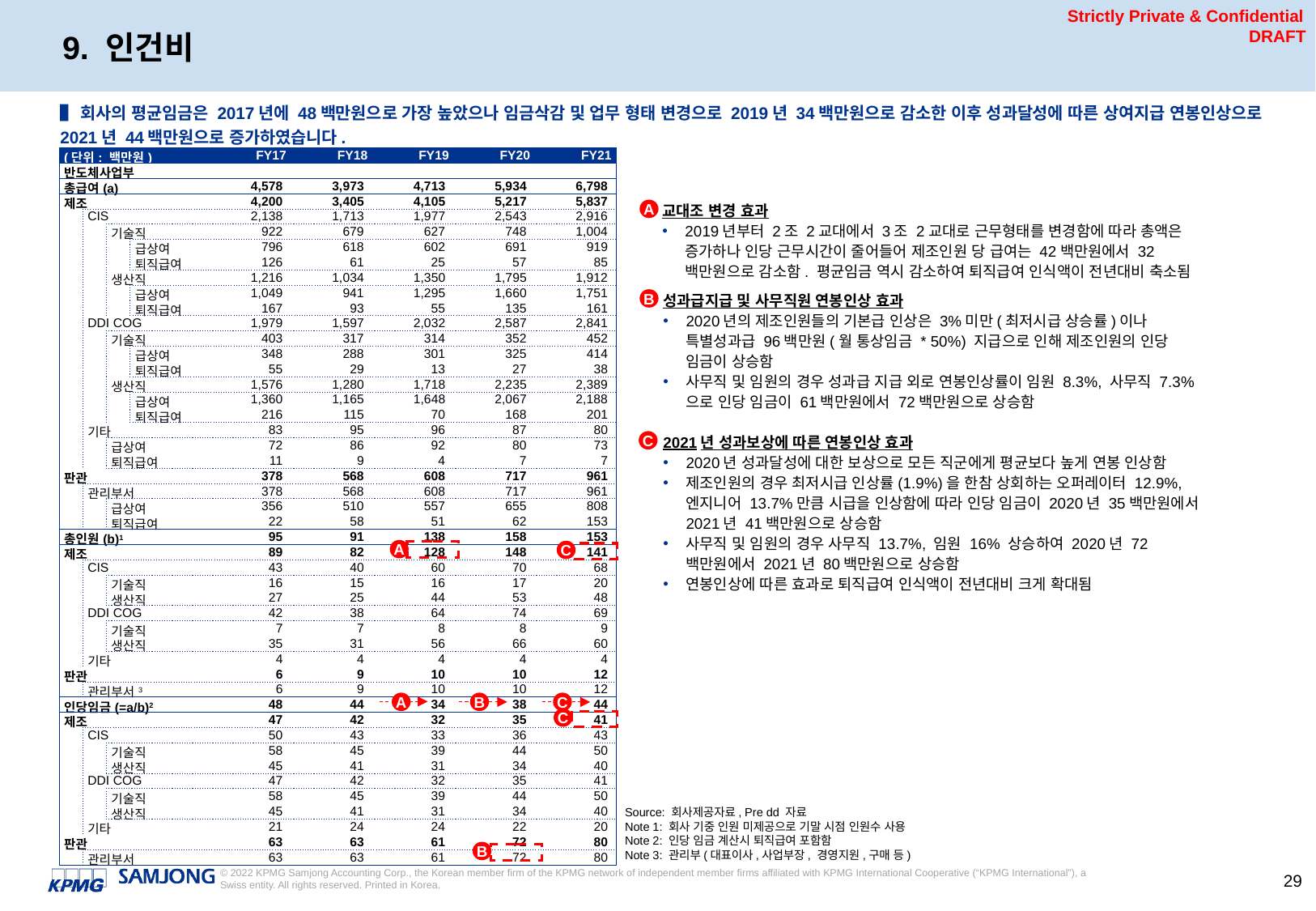

# 9. 인건비
▌회사의 평균임금은 2017년에 48백만원으로 가장 높았으나 임금삭감 및 업무 형태 변경으로 2019년 34백만원으로 감소한 이후 성과달성에 따른 상여지급 연봉인상으로 2021년 44백만원으로 증가하였습니다.
| (단위: 백만원) |  |  |  | FY17 | FY18 | FY19 | FY20 | FY21 |
| --- | --- | --- | --- | --- | --- | --- | --- | --- |
| 반도체사업부 |  |  |  |  |  |  |  |  |
| 총급여(a) |  |  |  | 4,578 | 3,973 | 4,713 | 5,934 | 6,798 |
| 제조 |  |  |  | 4,200 | 3,405 | 4,105 | 5,217 | 5,837 |
|  | CIS |  |  | 2,138 | 1,713 | 1,977 | 2,543 | 2,916 |
|  |  | 기술직 |  | 922 | 679 | 627 | 748 | 1,004 |
|  |  |  | 급상여 | 796 | 618 | 602 | 691 | 919 |
|  |  |  | 퇴직급여 | 126 | 61 | 25 | 57 | 85 |
|  |  | 생산직 |  | 1,216 | 1,034 | 1,350 | 1,795 | 1,912 |
|  |  |  | 급상여 | 1,049 | 941 | 1,295 | 1,660 | 1,751 |
|  |  |  | 퇴직급여 | 167 | 93 | 55 | 135 | 161 |
|  | DDI COG |  |  | 1,979 | 1,597 | 2,032 | 2,587 | 2,841 |
|  |  | 기술직 |  | 403 | 317 | 314 | 352 | 452 |
|  |  |  | 급상여 | 348 | 288 | 301 | 325 | 414 |
|  |  |  | 퇴직급여 | 55 | 29 | 13 | 27 | 38 |
|  |  | 생산직 |  | 1,576 | 1,280 | 1,718 | 2,235 | 2,389 |
|  |  |  | 급상여 | 1,360 | 1,165 | 1,648 | 2,067 | 2,188 |
|  |  |  | 퇴직급여 | 216 | 115 | 70 | 168 | 201 |
|  | 기타 |  |  | 83 | 95 | 96 | 87 | 80 |
|  |  | 급상여 |  | 72 | 86 | 92 | 80 | 73 |
|  |  | 퇴직급여 |  | 11 | 9 | 4 | 7 | 7 |
| 판관 |  |  |  | 378 | 568 | 608 | 717 | 961 |
|  | 관리부서 |  |  | 378 | 568 | 608 | 717 | 961 |
|  |  | 급상여 |  | 356 | 510 | 557 | 655 | 808 |
|  |  | 퇴직급여 |  | 22 | 58 | 51 | 62 | 153 |
| 총인원(b)1 |  |  |  | 95 | 91 | 138 | 158 | 153 |
| 제조 |  |  |  | 89 | 82 | 128 | 148 | 141 |
|  | CIS |  |  | 43 | 40 | 60 | 70 | 68 |
|  |  | 기술직 |  | 16 | 15 | 16 | 17 | 20 |
|  |  | 생산직 |  | 27 | 25 | 44 | 53 | 48 |
|  | DDI COG |  |  | 42 | 38 | 64 | 74 | 69 |
|  |  | 기술직 |  | 7 | 7 | 8 | 8 | 9 |
|  |  | 생산직 |  | 35 | 31 | 56 | 66 | 60 |
|  | 기타 |  |  | 4 | 4 | 4 | 4 | 4 |
| 판관 |  |  |  | 6 | 9 | 10 | 10 | 12 |
|  | 관리부서3 |  |  | 6 | 9 | 10 | 10 | 12 |
| 인당임금(=a/b)2 |  |  |  | 48 | 44 | 34 | 38 | 44 |
| 제조 |  |  |  | 47 | 42 | 32 | 35 | 41 |
|  | CIS |  |  | 50 | 43 | 33 | 36 | 43 |
|  |  | 기술직 |  | 58 | 45 | 39 | 44 | 50 |
|  |  | 생산직 |  | 45 | 41 | 31 | 34 | 40 |
|  | DDI COG |  |  | 47 | 42 | 32 | 35 | 41 |
|  |  | 기술직 |  | 58 | 45 | 39 | 44 | 50 |
|  |  | 생산직 |  | 45 | 41 | 31 | 34 | 40 |
|  | 기타 |  |  | 21 | 24 | 24 | 22 | 20 |
| 판관 |  |  |  | 63 | 63 | 61 | 72 | 80 |
|  | 관리부서 |  |  | 63 | 63 | 61 | 72 | 80 |

교대조 변경 효과
2019년부터 2조 2교대에서 3조 2교대로 근무형태를 변경함에 따라 총액은 증가하나 인당 근무시간이 줄어들어 제조인원 당 급여는 42백만원에서 32백만원으로 감소함. 평균임금 역시 감소하여 퇴직급여 인식액이 전년대비 축소됨
성과급지급 및 사무직원 연봉인상 효과
2020년의 제조인원들의 기본급 인상은 3%미만(최저시급 상승률)이나 특별성과급 96백만원(월 통상임금 * 50%) 지급으로 인해 제조인원의 인당 임금이 상승함
사무직 및 임원의 경우 성과급 지급 외로 연봉인상률이 임원 8.3%, 사무직 7.3%으로 인당 임금이 61백만원에서 72백만원으로 상승함

2021년 성과보상에 따른 연봉인상 효과
2020년 성과달성에 대한 보상으로 모든 직군에게 평균보다 높게 연봉 인상함
제조인원의 경우 최저시급 인상률(1.9%)을 한참 상회하는 오퍼레이터 12.9%, 엔지니어 13.7%만큼 시급을 인상함에 따라 인당 임금이 2020년 35백만원에서 2021년 41백만원으로 상승함
사무직 및 임원의 경우 사무직 13.7%, 임원 16% 상승하여 2020년 72백만원에서 2021년 80백만원으로 상승함
연봉인상에 따른 효과로 퇴직급여 인식액이 전년대비 크게 확대됨

A
B
C
A
C

A
B
C
C

Source: 회사제공자료, Pre dd 자료
Note 1: 회사 기중 인원 미제공으로 기말 시점 인원수 사용
Note 2: 인당 임금 계산시 퇴직급여 포함함
Note 3: 관리부(대표이사,사업부장, 경영지원,구매 등)
B